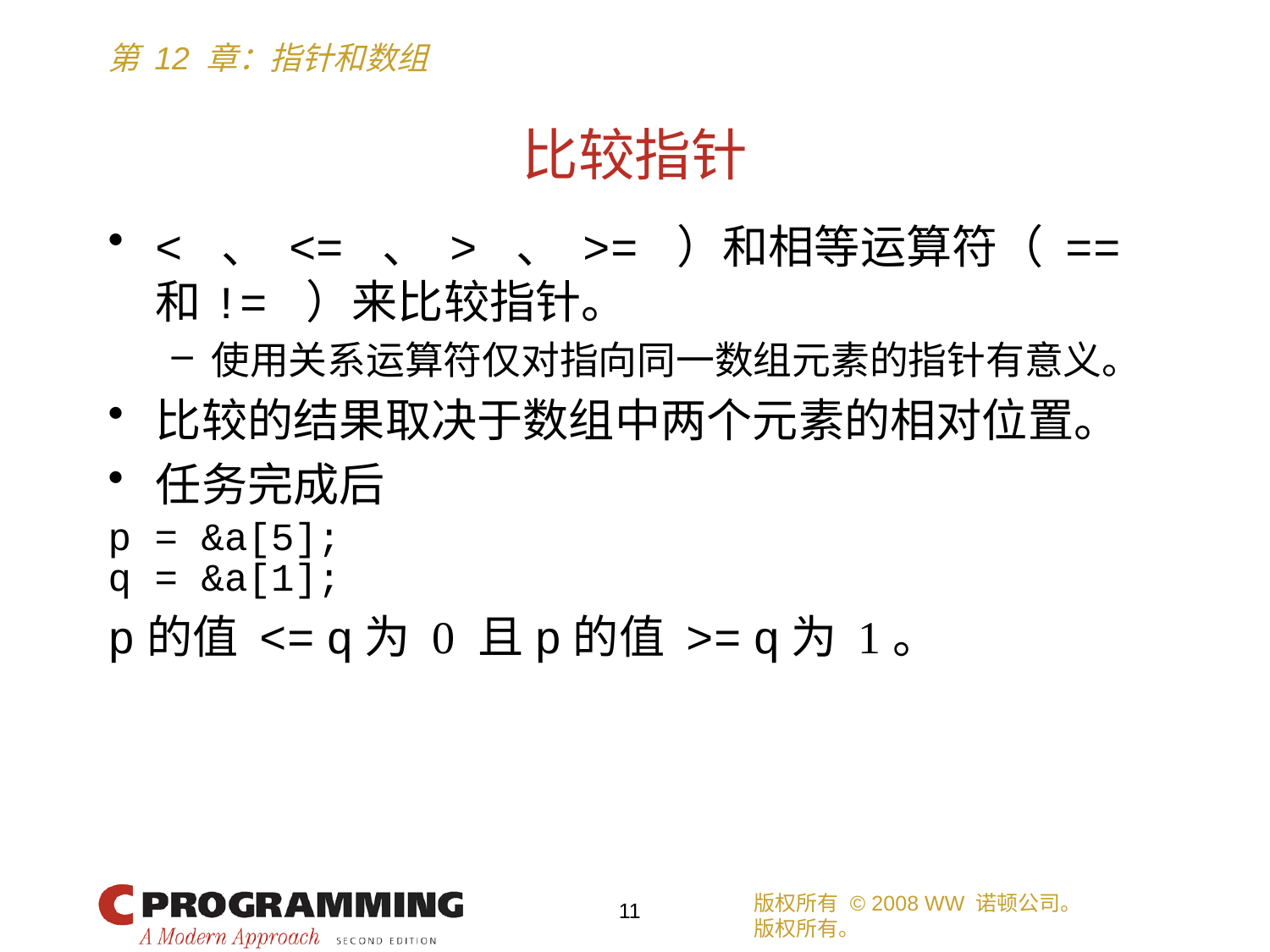

# 比较指针
< 、 <= 、 > 、 >= ）和相等运算符（ ==和!= ）来比较指针。
使用关系运算符仅对指向同一数组元素的指针有意义。
比较的结果取决于数组中两个元素的相对位置。
任务完成后
p = &a[5];
q = &a[1];
p的值 <= q为 0 且p的值 >= q为 1。
版权所有 © 2008 WW 诺顿公司。
版权所有。
11